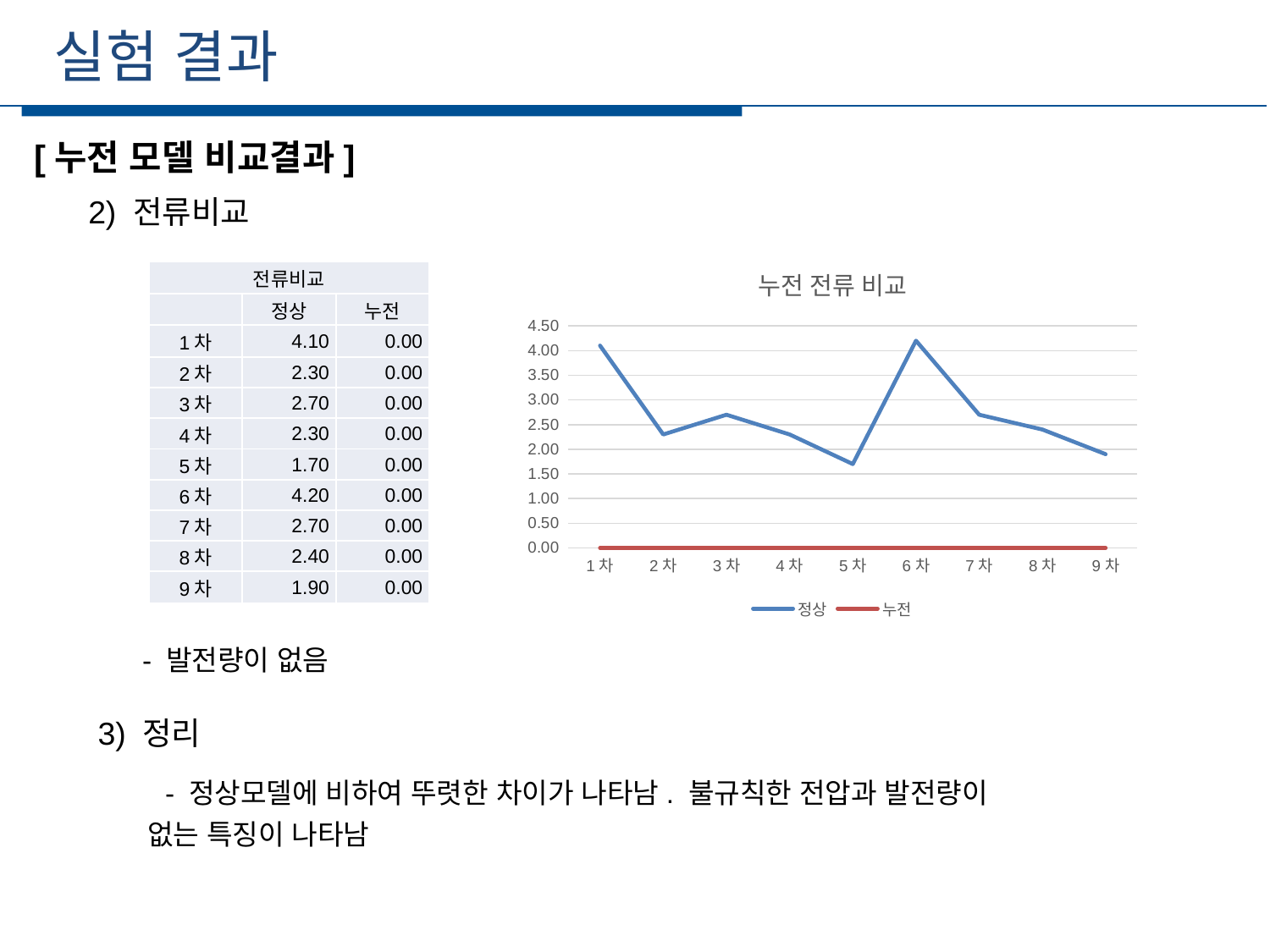

실험 결과
세부일정

[누전 모델 비교결과]
2) 전류비교

### Chart: 누전 전류 비교

| Category | 정상 | 누전 |
|---|---|---|
| 1차 | 4.1 | 0.0 |
| 2차 | 2.3 | 0.0 |
| 3차 | 2.7 | 0.0 |
| 4차 | 2.3 | 0.0 |
| 5차 | 1.7 | 0.0 |
| 6차 | 4.2 | 0.0 |
| 7차 | 2.7 | 0.0 |
| 8차 | 2.4 | 0.0 |
| 9차 | 1.9 | 0.0 |
| 전류비교 |  |  |
| --- | --- | --- |
|  | 정상 | 누전 |
| 1차 | 4.10 | 0.00 |
| 2차 | 2.30 | 0.00 |
| 3차 | 2.70 | 0.00 |
| 4차 | 2.30 | 0.00 |
| 5차 | 1.70 | 0.00 |
| 6차 | 4.20 | 0.00 |
| 7차 | 2.70 | 0.00 |
| 8차 | 2.40 | 0.00 |
| 9차 | 1.90 | 0.00 |
  - 발전량이 없음
3) 정리
  - 정상모델에 비하여 뚜렷한 차이가 나타남. 불규칙한 전압과 발전량이 없는 특징이 나타남